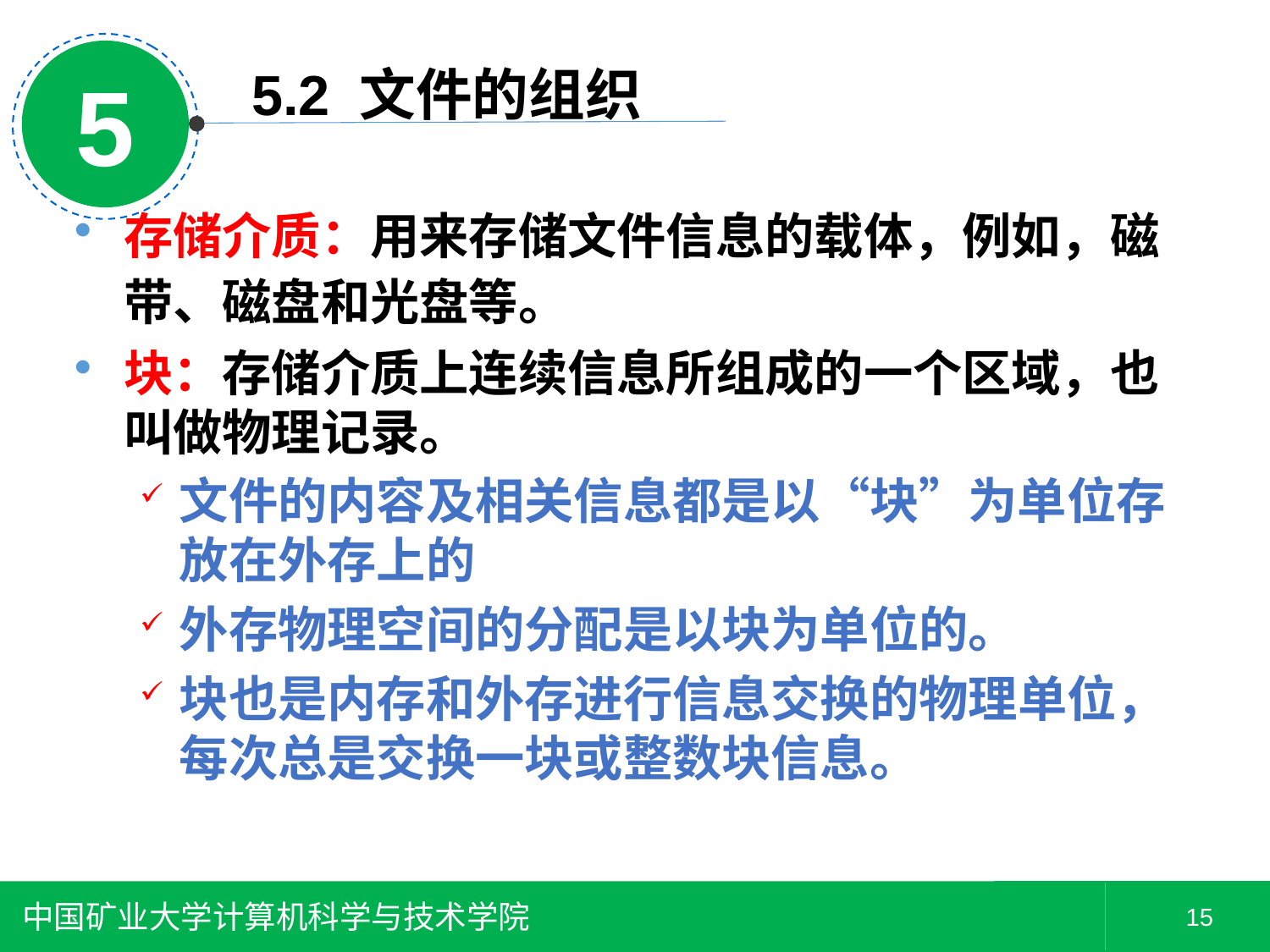

5
5.2 文件的组织

存储介质：用来存储文件信息的载体，例如，磁带、磁盘和光盘等。
块：存储介质上连续信息所组成的一个区域，也叫做物理记录。
文件的内容及相关信息都是以“块”为单位存放在外存上的
外存物理空间的分配是以块为单位的。
块也是内存和外存进行信息交换的物理单位，每次总是交换一块或整数块信息。